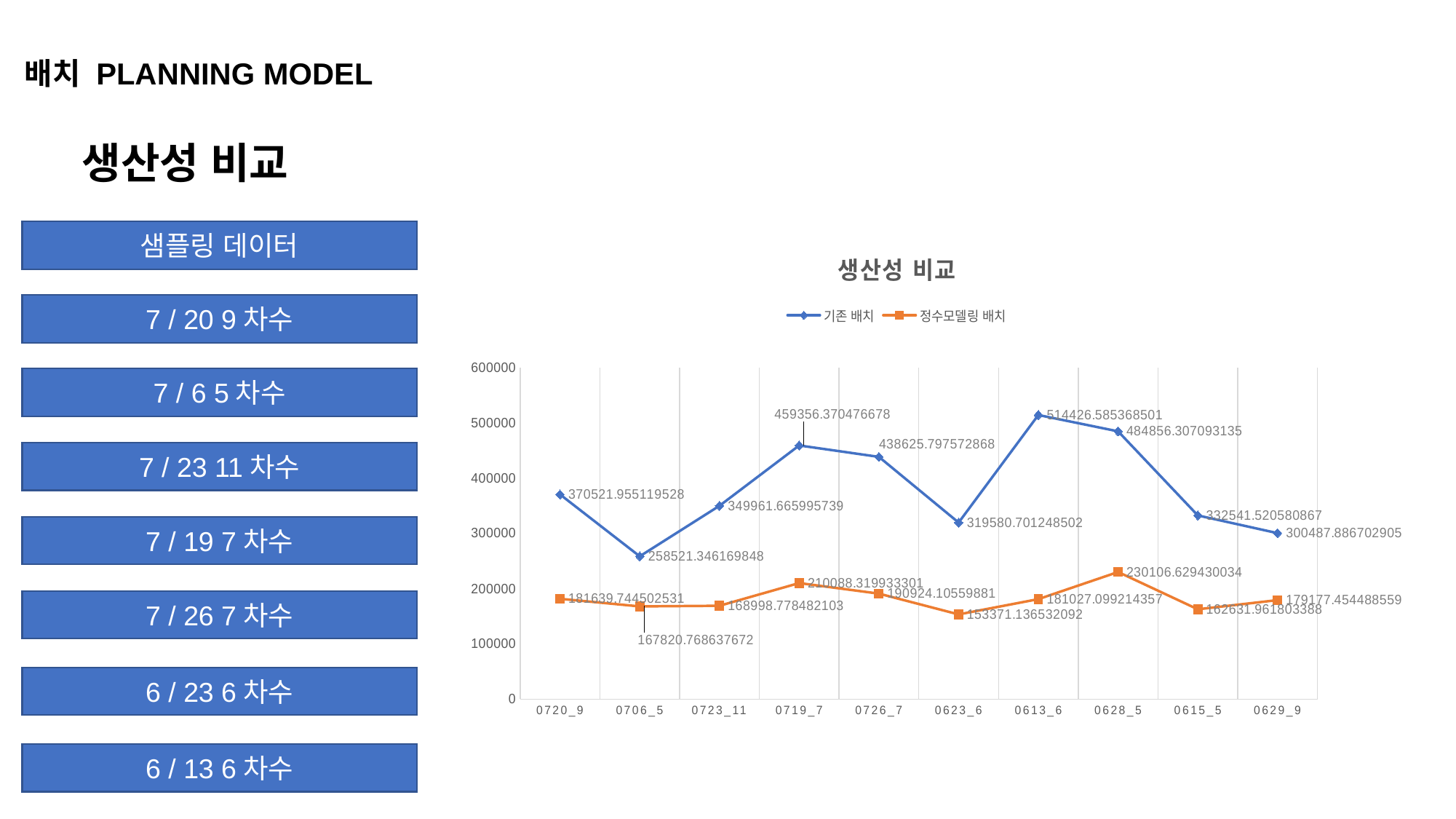

배치 PLANNING MODEL
생산성 비교
샘플링 데이터

### Chart: 생산성 비교

| Category | 기존 배치 | 정수모델링 배치 |
|---|---|---|
| 0720_9 | 370521.95511952776 | 181639.74450253084 |
| 0706_5 | 258521.34616984814 | 167820.76863767157 |
| 0723_11 | 349961.6659957392 | 168998.77848210285 |
| 0719_7 | 459356.3704766779 | 210088.3199333006 |
| 0726_7 | 438625.7975728682 | 190924.10559881004 |
| 0623_6 | 319580.70124850183 | 153371.13653209244 |
| 0613_6 | 514426.5853685008 | 181027.09921435744 |
| 0628_5 | 484856.307093135 | 230106.629430034 |
| 0615_5 | 332541.5205808668 | 162631.96180338814 |
| 0629_9 | 300487.886702905 | 179177.45448855916 |
7 / 20 9차수
7 / 6 5차수
7 / 23 11차수
7 / 19 7차수
7 / 26 7차수
6 / 23 6차수
6 / 13 6차수